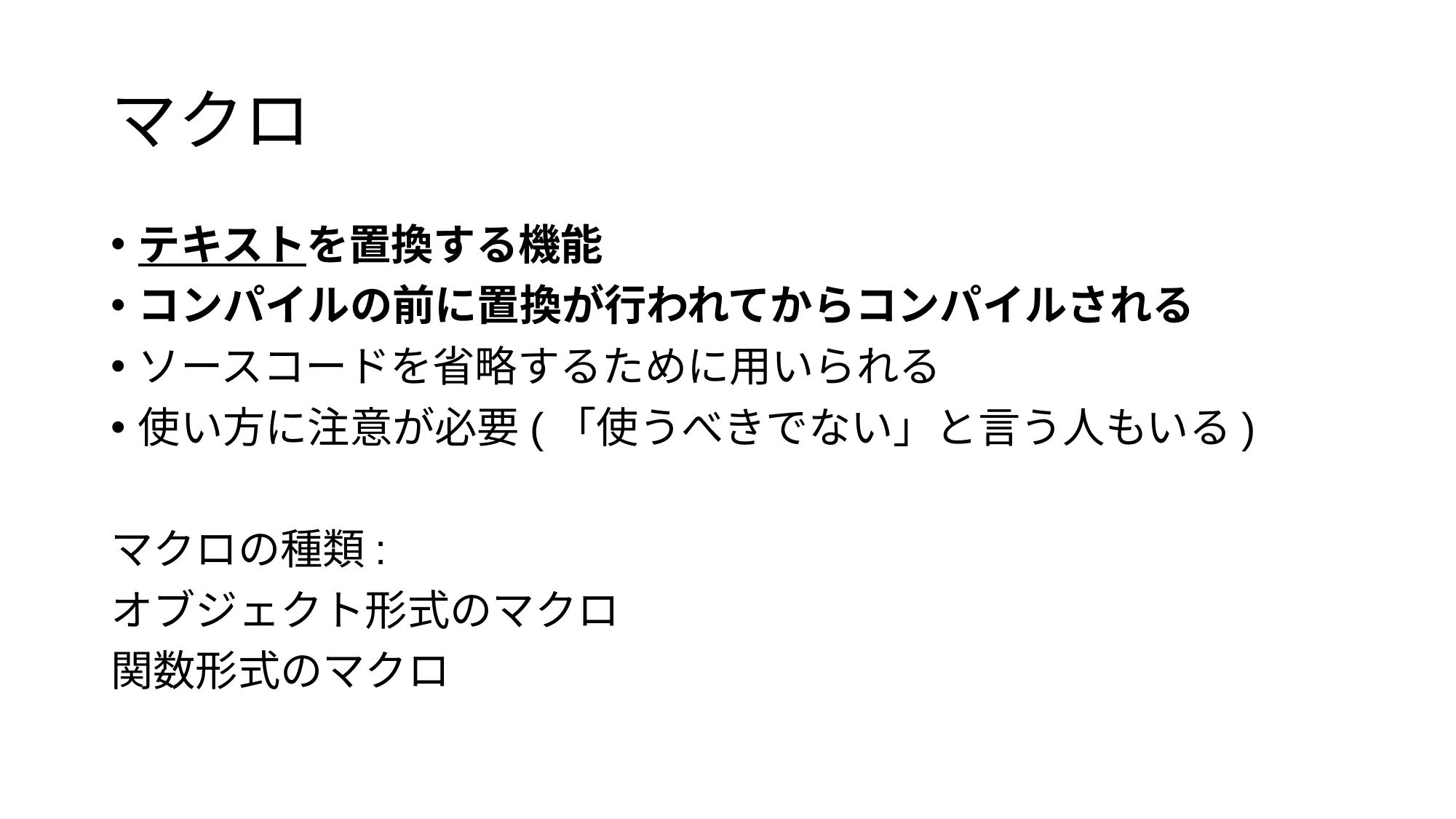

# マクロ
テキストを置換する機能
コンパイルの前に置換が行われてからコンパイルされる
ソースコードを省略するために用いられる
使い方に注意が必要(「使うべきでない」と言う人もいる)

マクロの種類:
オブジェクト形式のマクロ
関数形式のマクロ